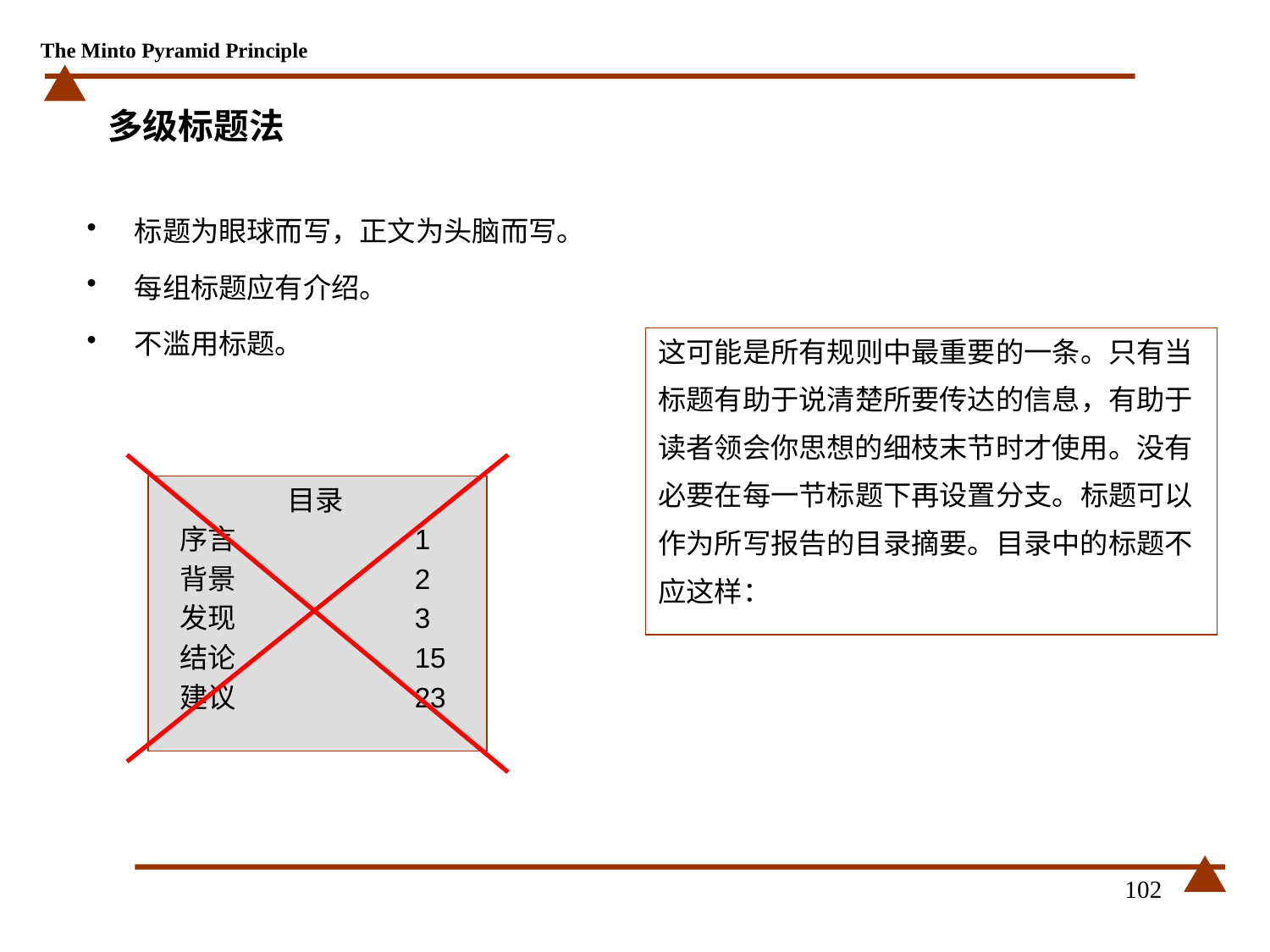

# 多级标题法
标题为眼球而写，正文为头脑而写。
每组标题应有介绍。
不滥用标题。
这可能是所有规则中最重要的一条。只有当
标题有助于说清楚所要传达的信息，有助于
读者领会你思想的细枝末节时才使用。没有
必要在每一节标题下再设置分支。标题可以
作为所写报告的目录摘要。目录中的标题不
应这样：

	目录
  序言		1
  背景		2
  发现		3
  结论		15
  建议		23
102